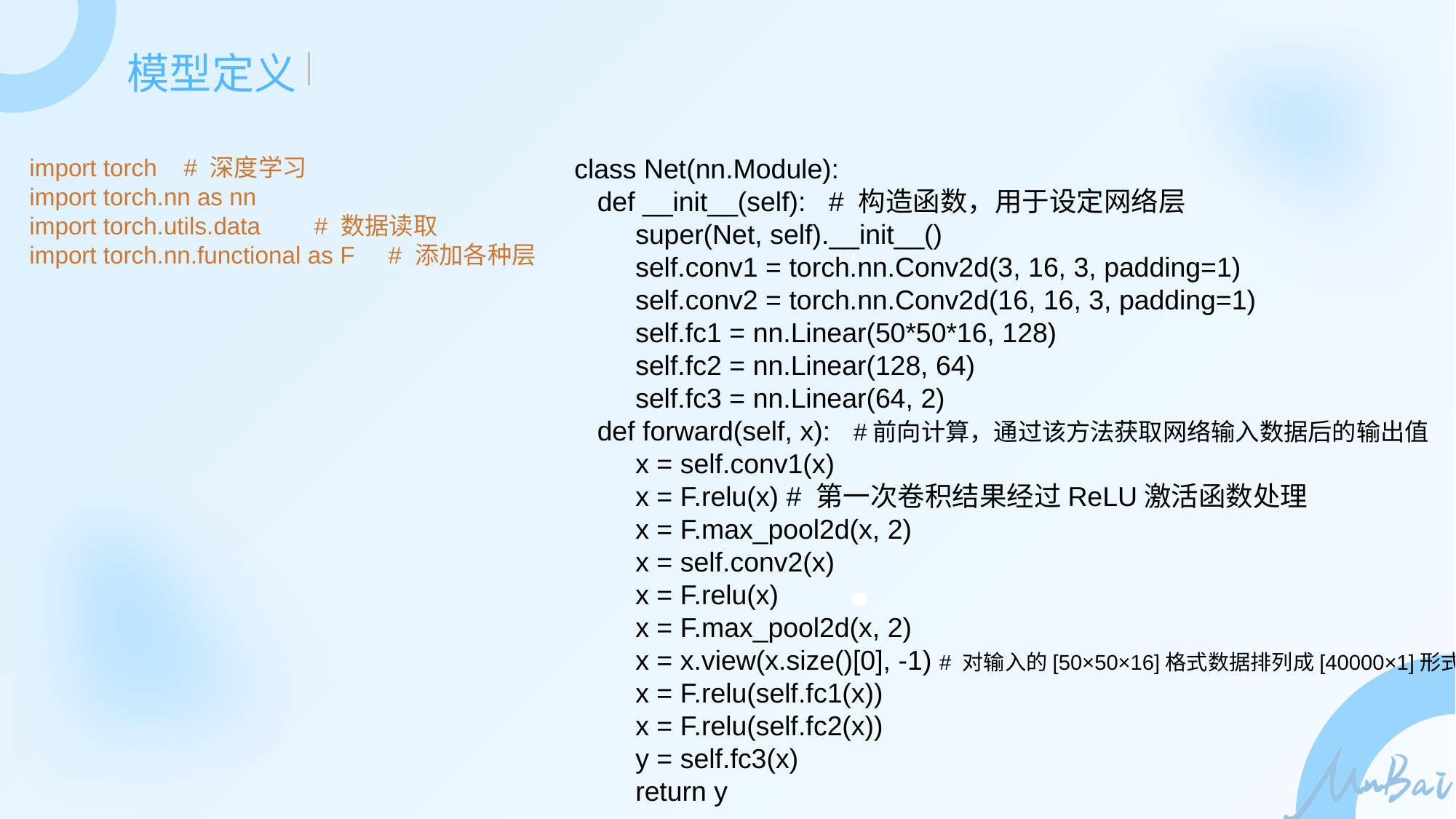

模型定义
class Net(nn.Module):
   def __init__(self):   # 构造函数，用于设定网络层
        super(Net, self).__init__()
        self.conv1 = torch.nn.Conv2d(3, 16, 3, padding=1)
        self.conv2 = torch.nn.Conv2d(16, 16, 3, padding=1)
        self.fc1 = nn.Linear(50*50*16, 128)
        self.fc2 = nn.Linear(128, 64)
        self.fc3 = nn.Linear(64, 2)
   def forward(self, x):   #前向计算，通过该方法获取网络输入数据后的输出值
        x = self.conv1(x)
        x = F.relu(x) # 第一次卷积结果经过ReLU激活函数处理
        x = F.max_pool2d(x, 2)
        x = self.conv2(x)
        x = F.relu(x)
        x = F.max_pool2d(x, 2)
        x = x.view(x.size()[0], -1) # 对输入的[50×50×16]格式数据排列成[40000×1]形式
        x = F.relu(self.fc1(x))
        x = F.relu(self.fc2(x))
        y = self.fc3(x)
        return y
import torch    # 深度学习
import torch.nn as nn
import torch.utils.data        # 数据读取
import torch.nn.functional as F     # 添加各种层